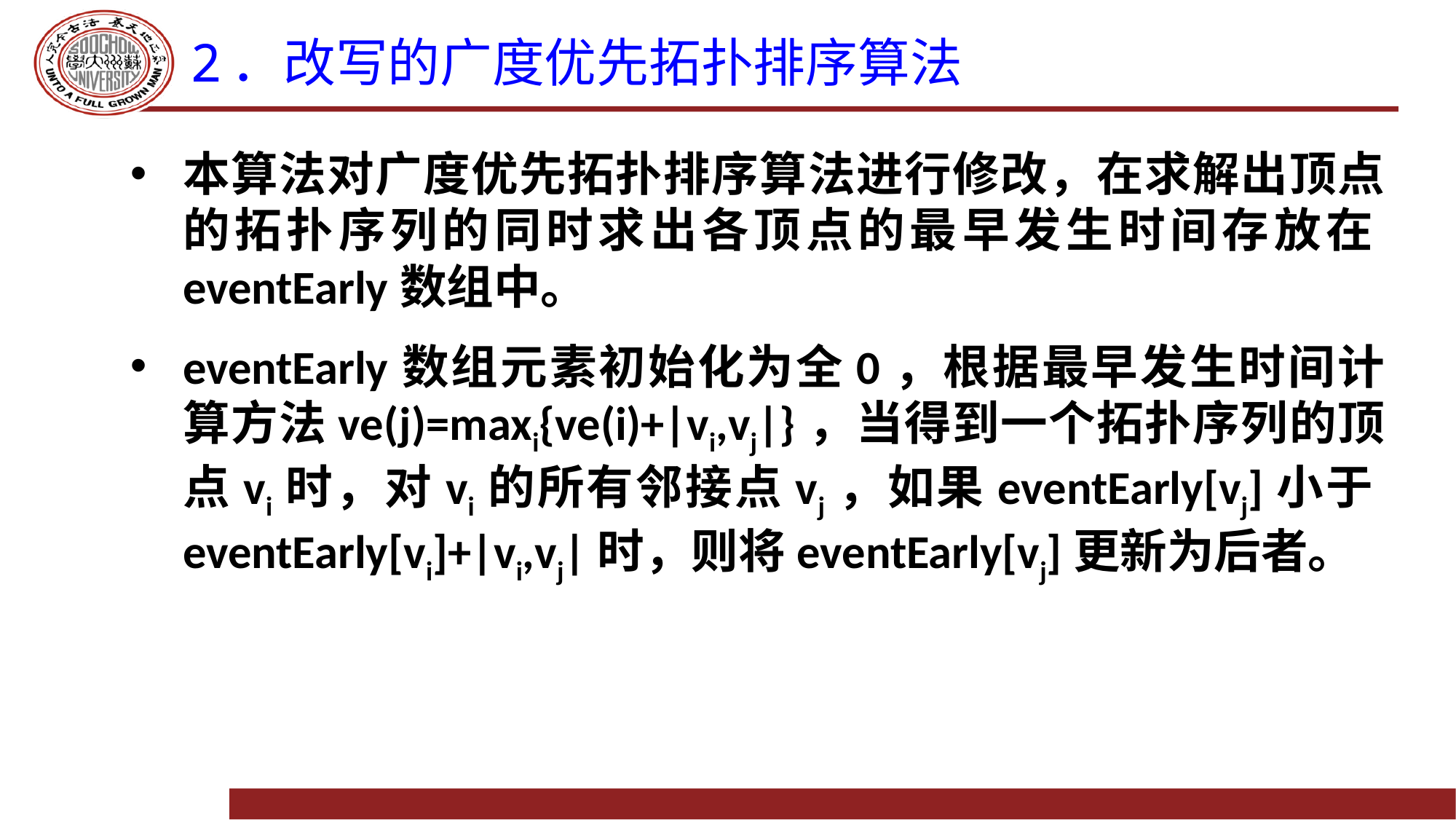

# 2．改写的广度优先拓扑排序算法
本算法对广度优先拓扑排序算法进行修改，在求解出顶点的拓扑序列的同时求出各顶点的最早发生时间存放在eventEarly数组中。
eventEarly数组元素初始化为全0，根据最早发生时间计算方法ve(j)=maxi{ve(i)+|vi,vj|}，当得到一个拓扑序列的顶点vi时，对vi的所有邻接点vj，如果eventEarly[vj]小于eventEarly[vi]+|vi,vj|时，则将eventEarly[vj]更新为后者。